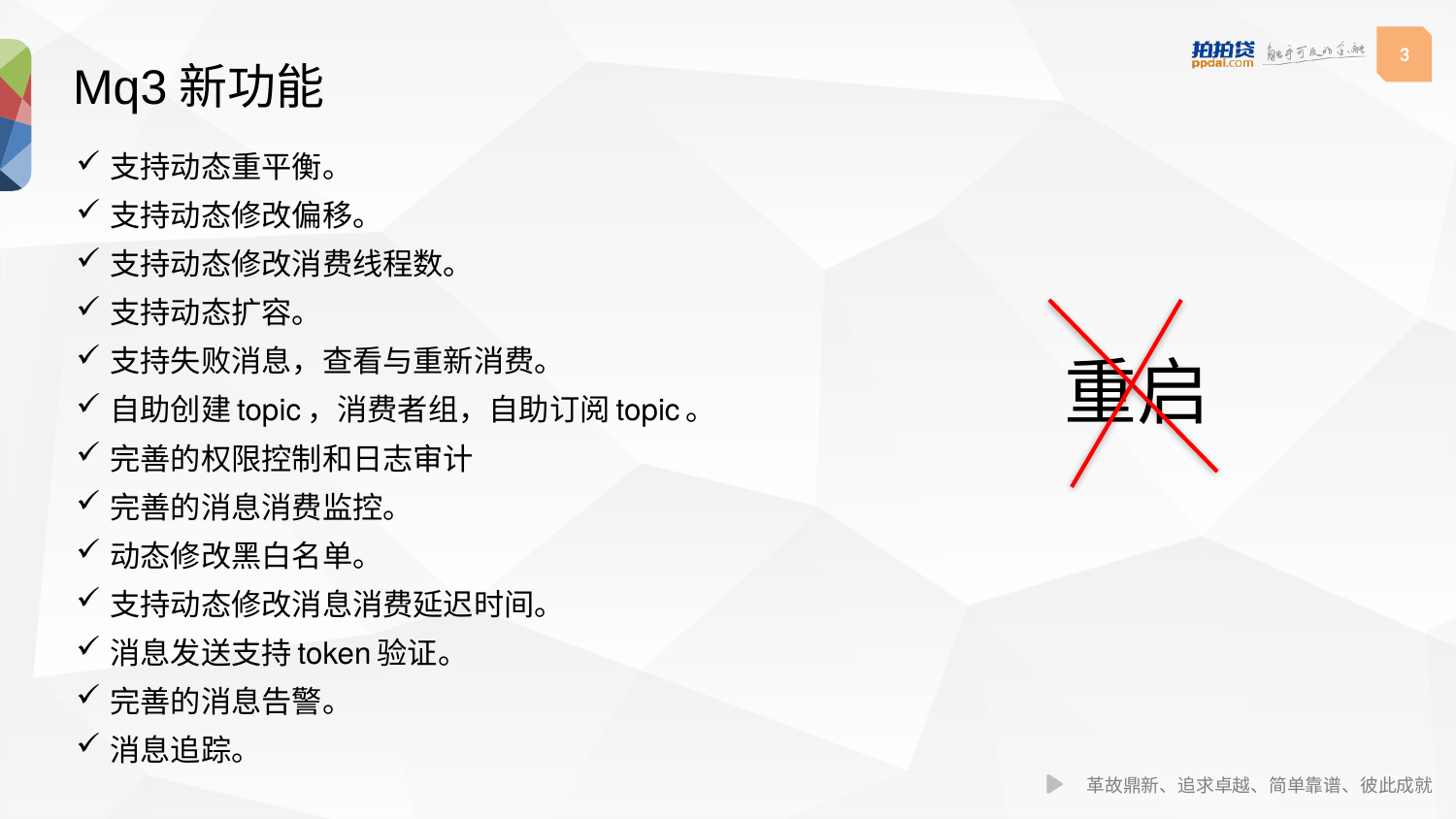

3

Mq3新功能
支持动态重平衡。
支持动态修改偏移。
支持动态修改消费线程数。
支持动态扩容。
支持失败消息，查看与重新消费。
自助创建topic，消费者组，自助订阅topic。
完善的权限控制和日志审计
完善的消息消费监控。
动态修改黑白名单。
支持动态修改消息消费延迟时间。
消息发送支持token验证。
完善的消息告警。
消息追踪。
重启